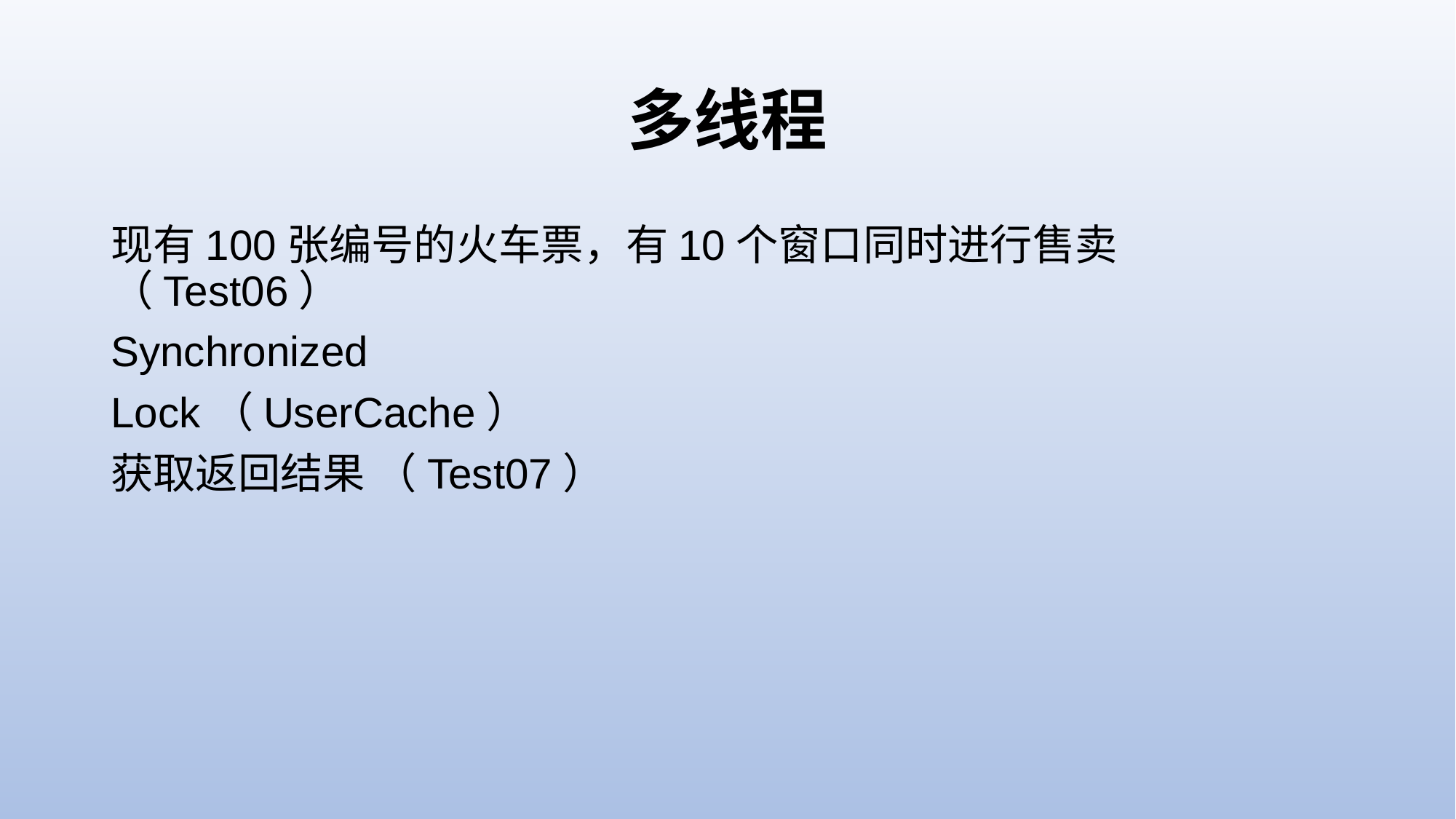

# 多线程
现有100张编号的火车票，有10个窗口同时进行售卖（Test06）
Synchronized
Lock（UserCache）
获取返回结果 （Test07）